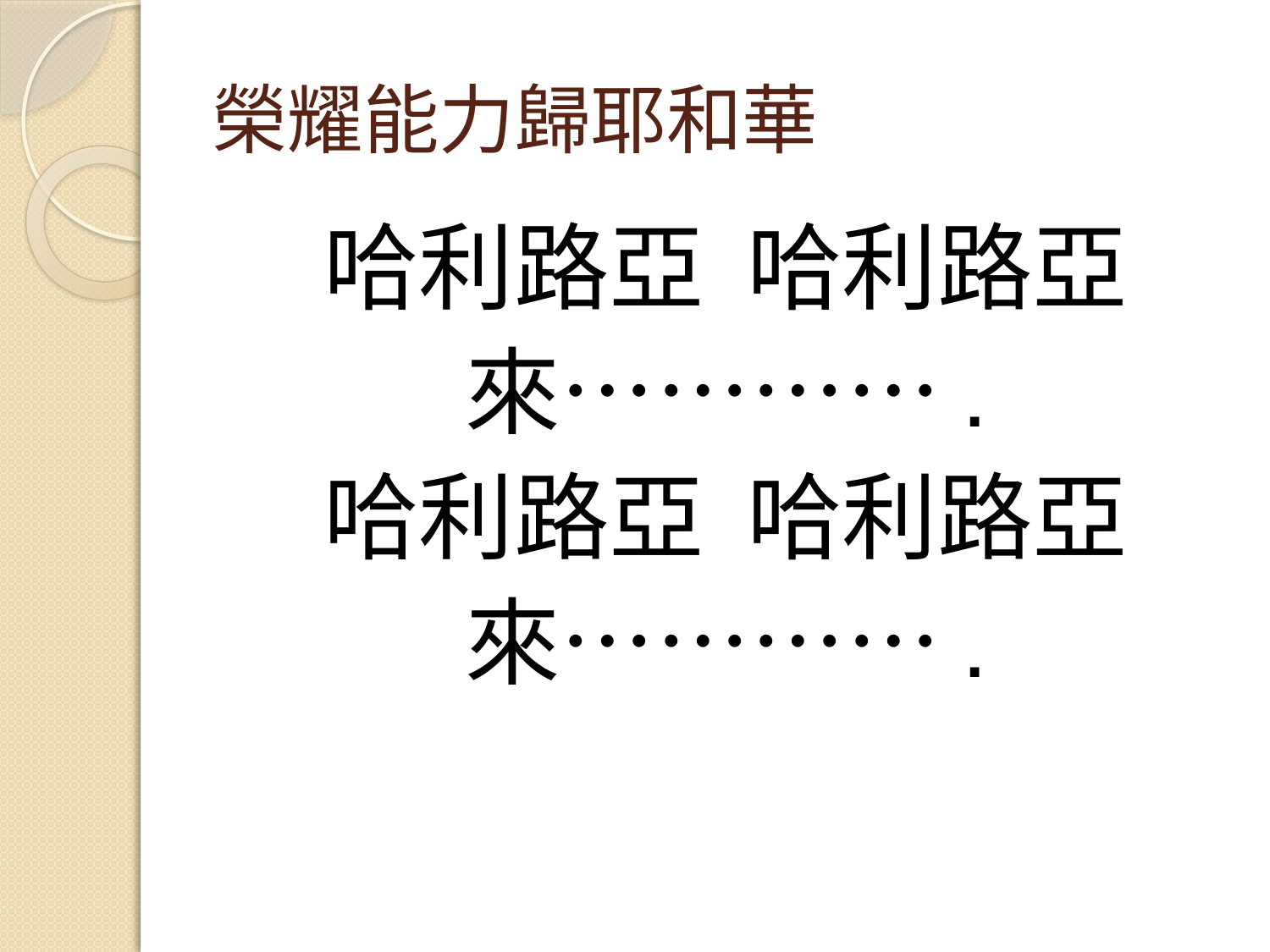

# 榮耀能力歸耶和華
哈利路亞  哈利路亞
來………….
哈利路亞  哈利路亞
來………….